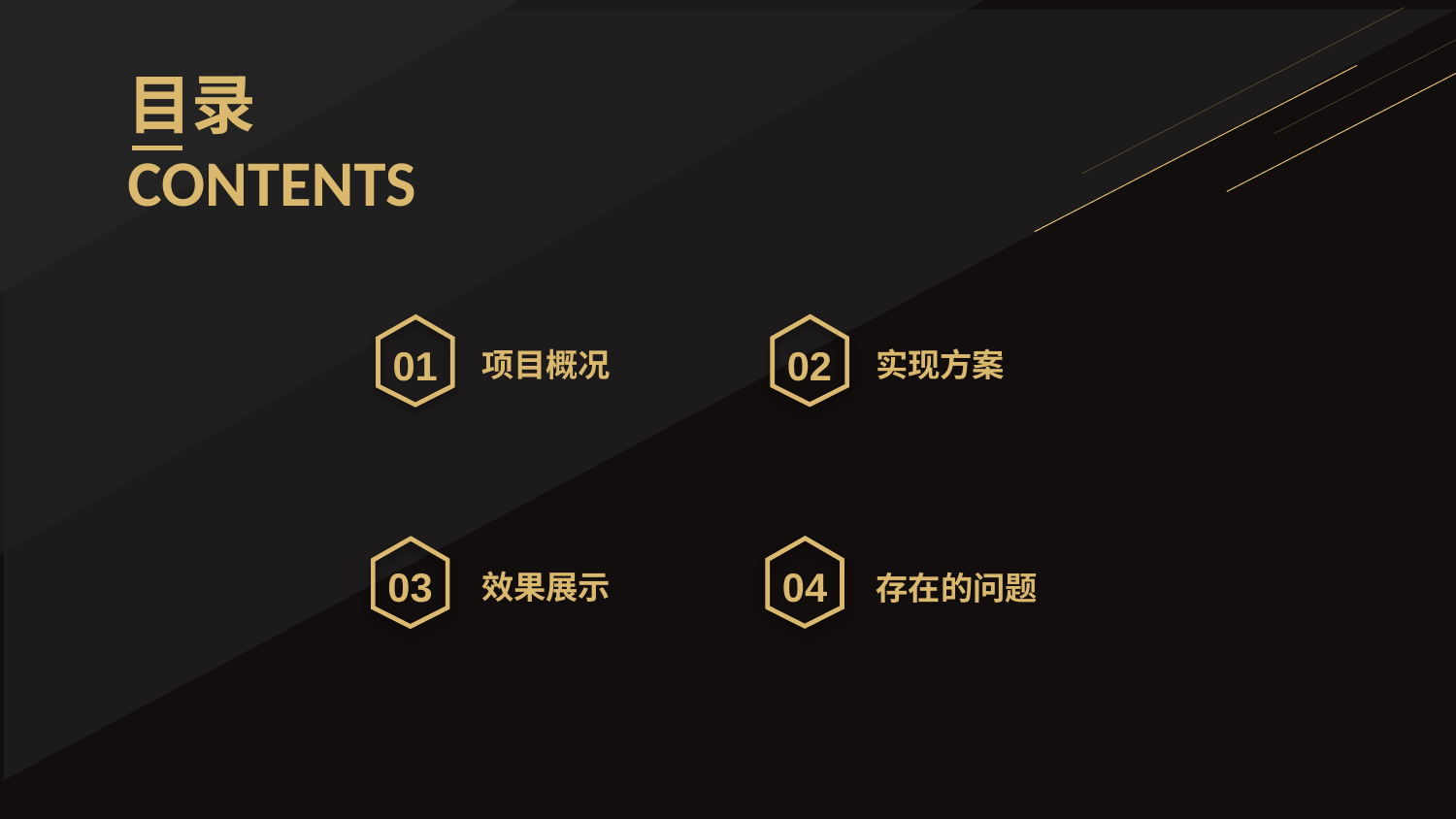

目录CONTENTS

02

01
项目概况
实现方案

04

03
效果展示
存在的问题